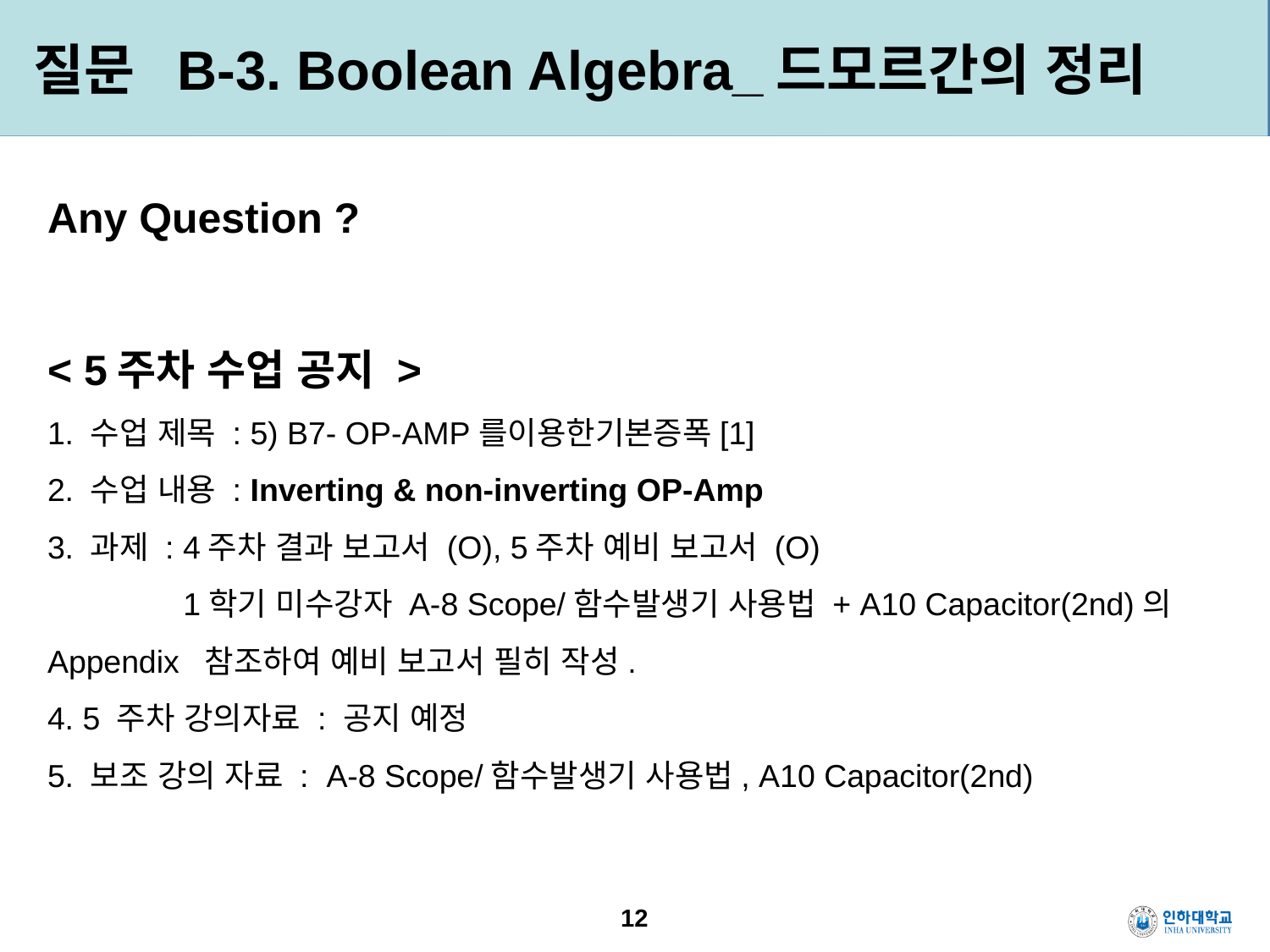

질문  B-3. Boolean Algebra_드모르간의 정리
Any Question ?

< 5주차 수업 공지 >
1. 수업 제목 : 5) B7- OP-AMP를이용한기본증폭[1]
2. 수업 내용 : Inverting & non-inverting OP-Amp
3. 과제 : 4주차 결과 보고서 (O), 5주차 예비 보고서 (O)
	 1학기 미수강자 A-8 Scope/함수발생기 사용법 + A10 Capacitor(2nd)의 Appendix  참조하여 예비 보고서 필히 작성.
4. 5 주차 강의자료 : 공지 예정
5. 보조 강의 자료 :  A-8 Scope/함수발생기 사용법, A10 Capacitor(2nd)
12